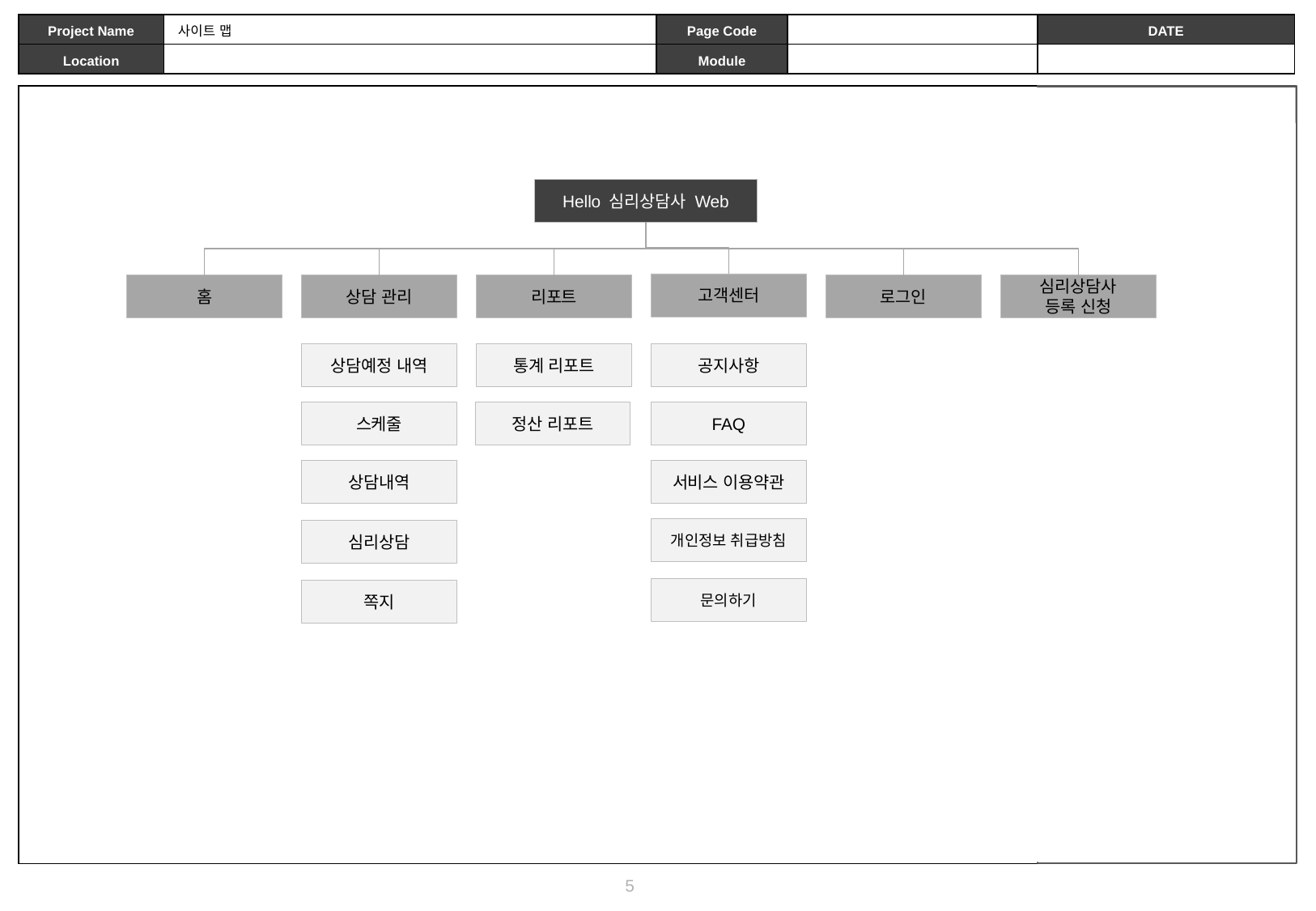

사이트 맵

Hello 심리상담사 Web
고객센터
홈
상담 관리
리포트
로그인
심리상담사
등록 신청
상담예정 내역
통계 리포트
공지사항
스케줄
정산 리포트
FAQ
상담내역
서비스 이용약관
개인정보 취급방침
심리상담
문의하기
쪽지
5